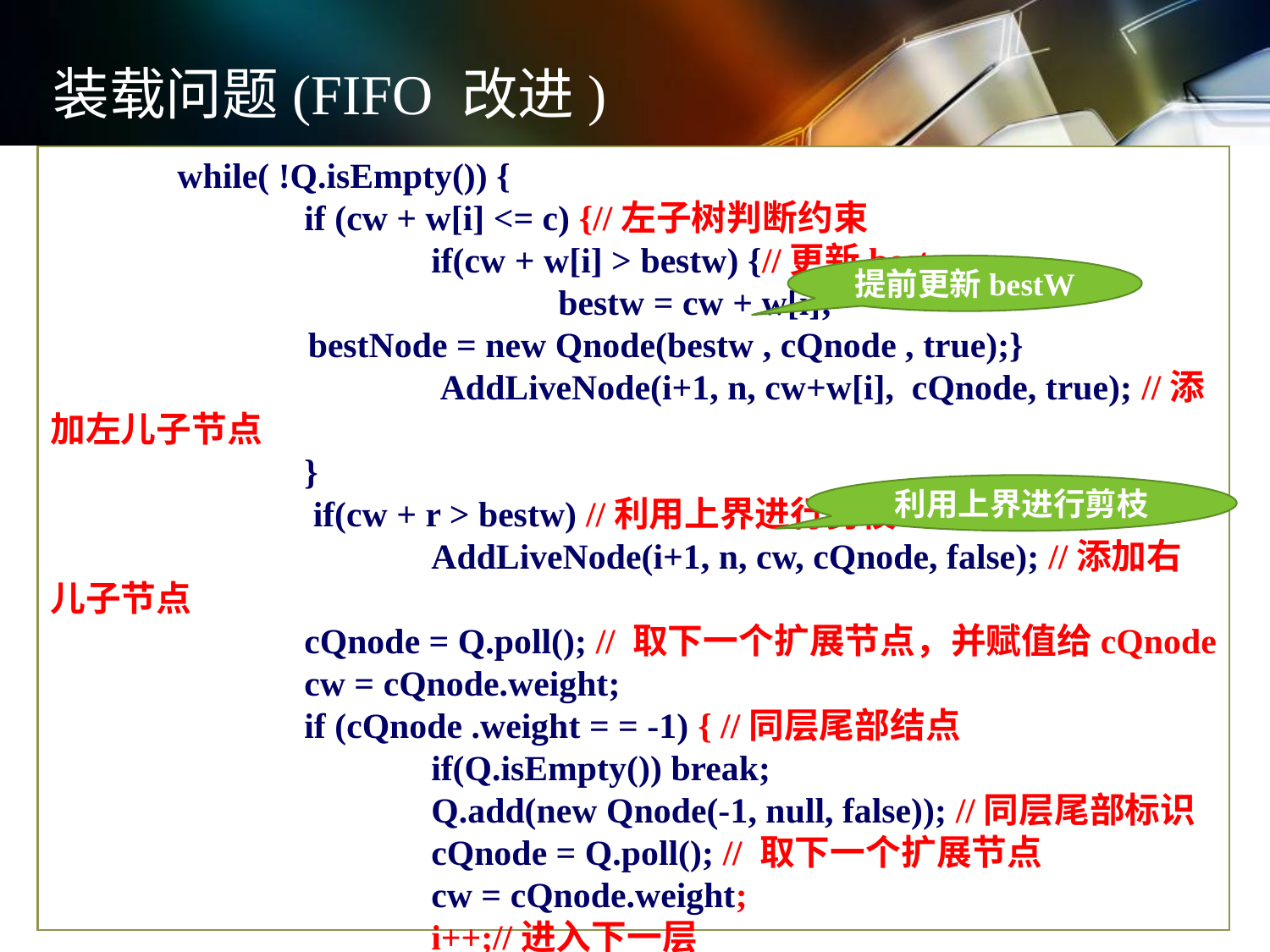

装载问题(FIFO 改进)
	while( !Q.isEmpty()) {
		if (cw + w[i] <= c) {//左子树判断约束
			if(cw + w[i] > bestw) {//更新bestw
				bestw = cw + w[i];
                             bestNode = new Qnode(bestw , cQnode , true);}
			 AddLiveNode(i+1, n, cw+w[i],  cQnode, true); //添加左儿子节点
		}
		 if(cw + r > bestw) //利用上界进行剪枝
			AddLiveNode(i+1, n, cw, cQnode, false); //添加右儿子节点
		cQnode = Q.poll(); // 取下一个扩展节点，并赋值给cQnode
		cw = cQnode.weight;
		if (cQnode .weight = = -1) { //同层尾部结点
			if(Q.isEmpty()) break;
			Q.add(new Qnode(-1, null, false)); //同层尾部标识
			cQnode = Q.poll(); // 取下一个扩展节点
			cw = cQnode.weight;
 			i++;//进入下一层
			r= r – w[i];}
	}
提前更新bestW
利用上界进行剪枝